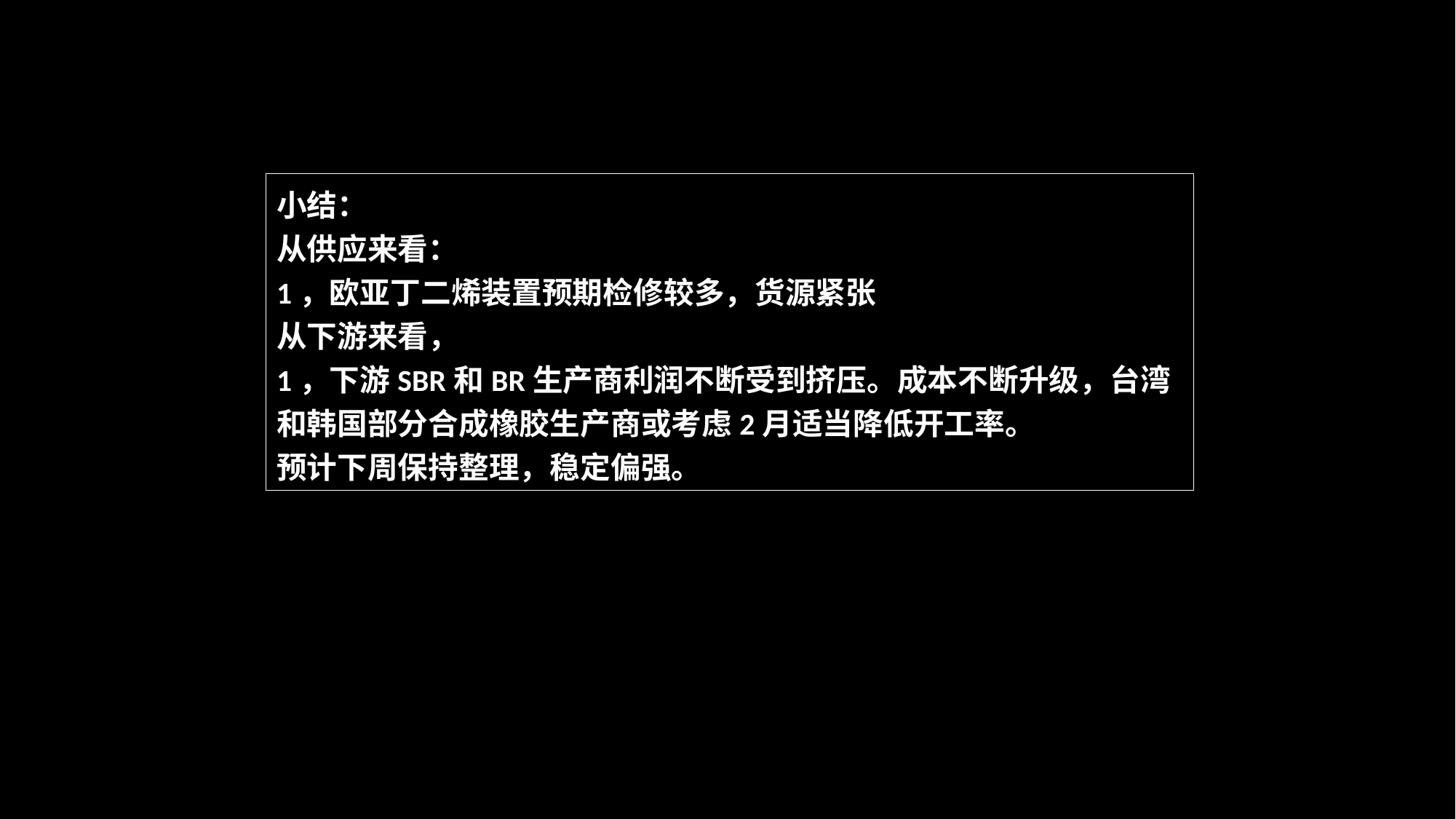

小结：
从供应来看：
1，欧亚丁二烯装置预期检修较多，货源紧张
从下游来看，
1，下游SBR和BR生产商利润不断受到挤压。成本不断升级，台湾和韩国部分合成橡胶生产商或考虑2月适当降低开工率。
预计下周保持整理，稳定偏强。